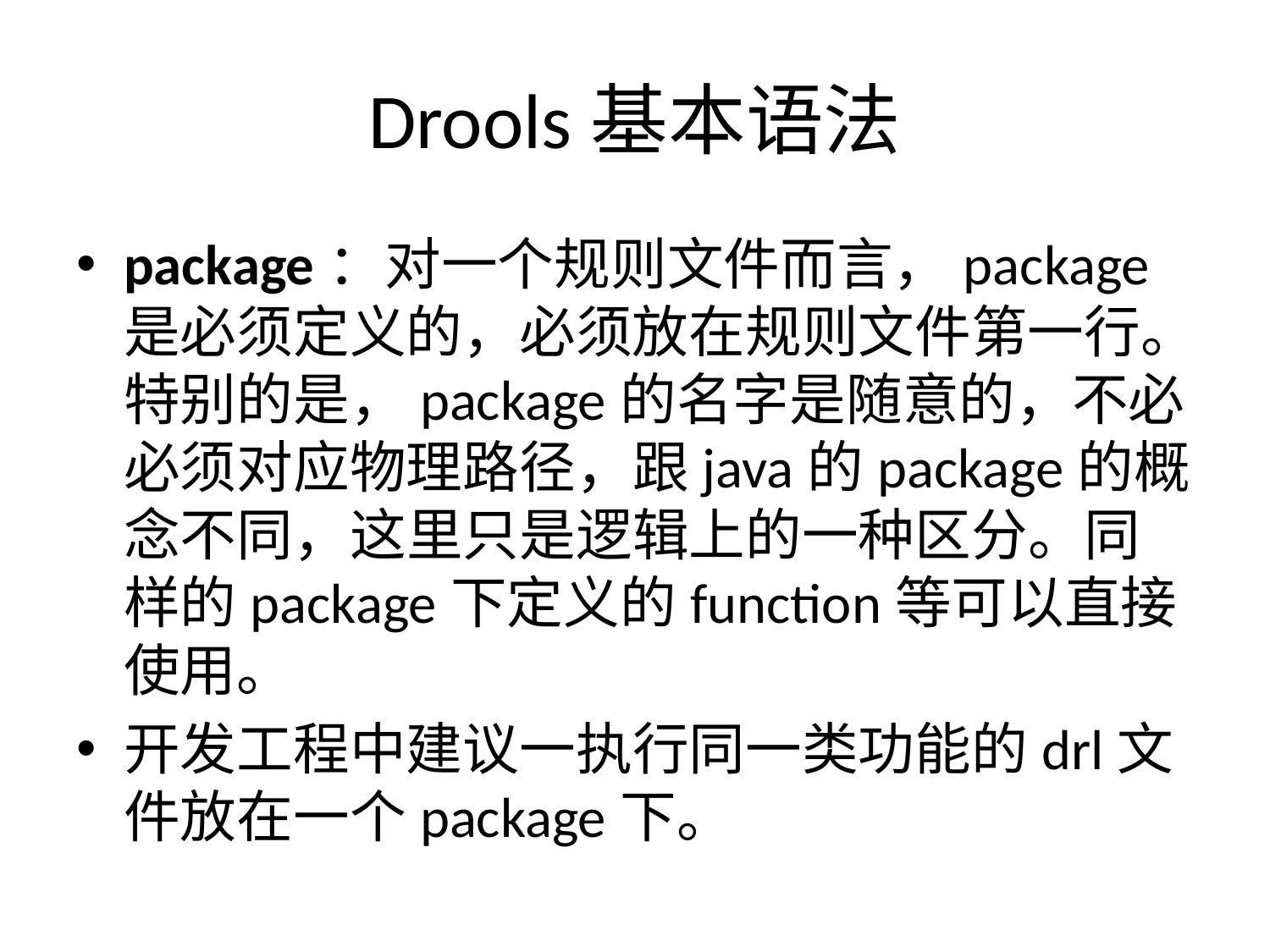

# Drools基本语法
package：对一个规则文件而言，package是必须定义的，必须放在规则文件第一行。特别的是，package的名字是随意的，不必必须对应物理路径，跟java的package的概念不同，这里只是逻辑上的一种区分。同样的package下定义的function等可以直接使用。
开发工程中建议一执行同一类功能的drl文件放在一个package下。